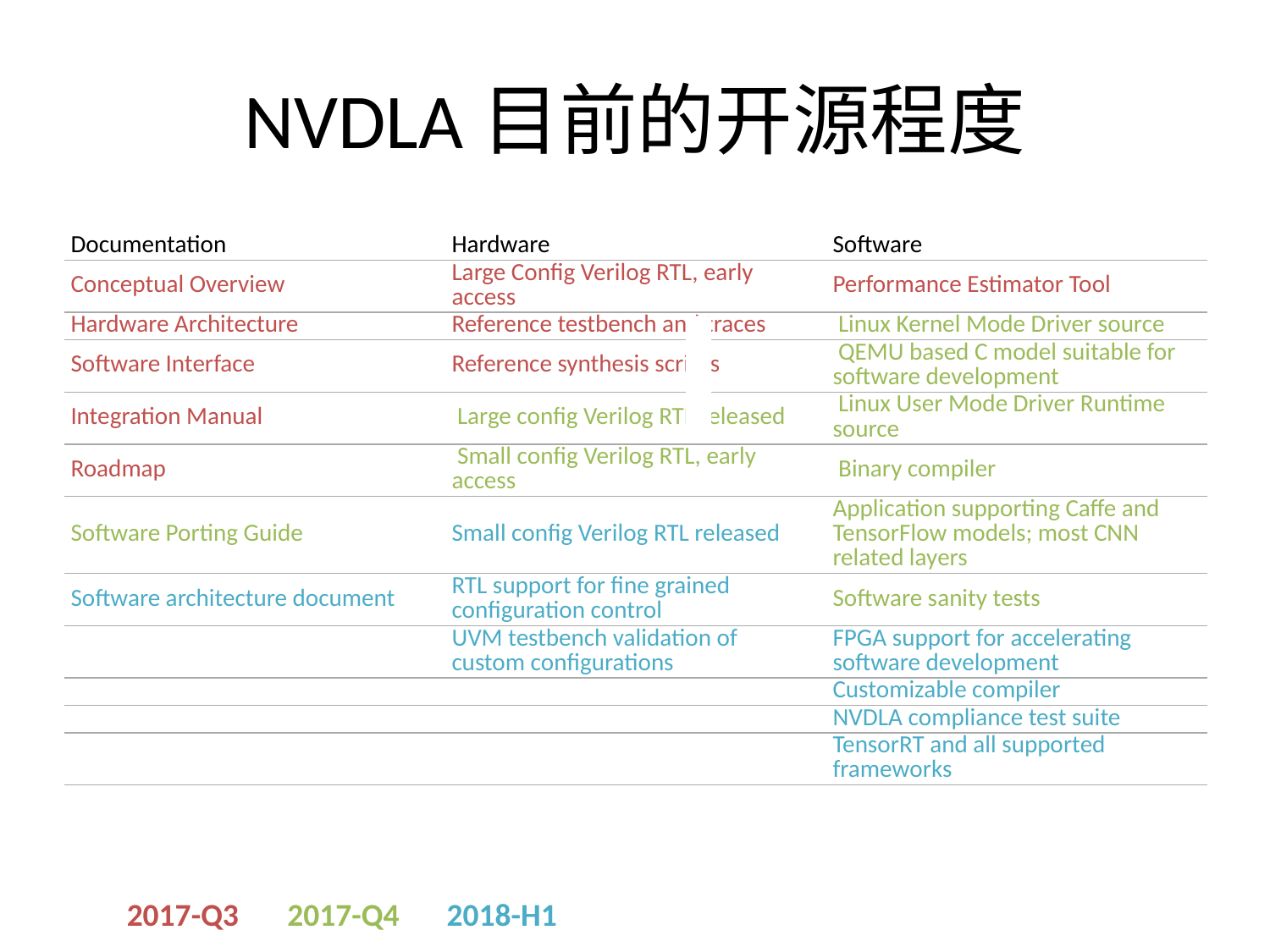

# NVDLA目前的开源程度
| Documentation | Hardware | Software |
| --- | --- | --- |
| Conceptual Overview | Large Config Verilog RTL, early access | Performance Estimator Tool |
| Hardware Architecture | Reference testbench and traces | Linux Kernel Mode Driver source |
| Software Interface | Reference synthesis scripts | QEMU based C model suitable for software development |
| Integration Manual | Large config Verilog RTL released | Linux User Mode Driver Runtime source |
| Roadmap | Small config Verilog RTL, early access | Binary compiler |
| Software Porting Guide | Small config Verilog RTL released | Application supporting Caffe and TensorFlow models; most CNN related layers |
| Software architecture document | RTL support for fine grained configuration control | Software sanity tests |
|  | UVM testbench validation of custom configurations | FPGA support for accelerating software development |
|  |  | Customizable compiler |
|  |  | NVDLA compliance test suite |
|  |  | TensorRT and all supported frameworks |

2017-Q3
2017-Q4
2018-H1